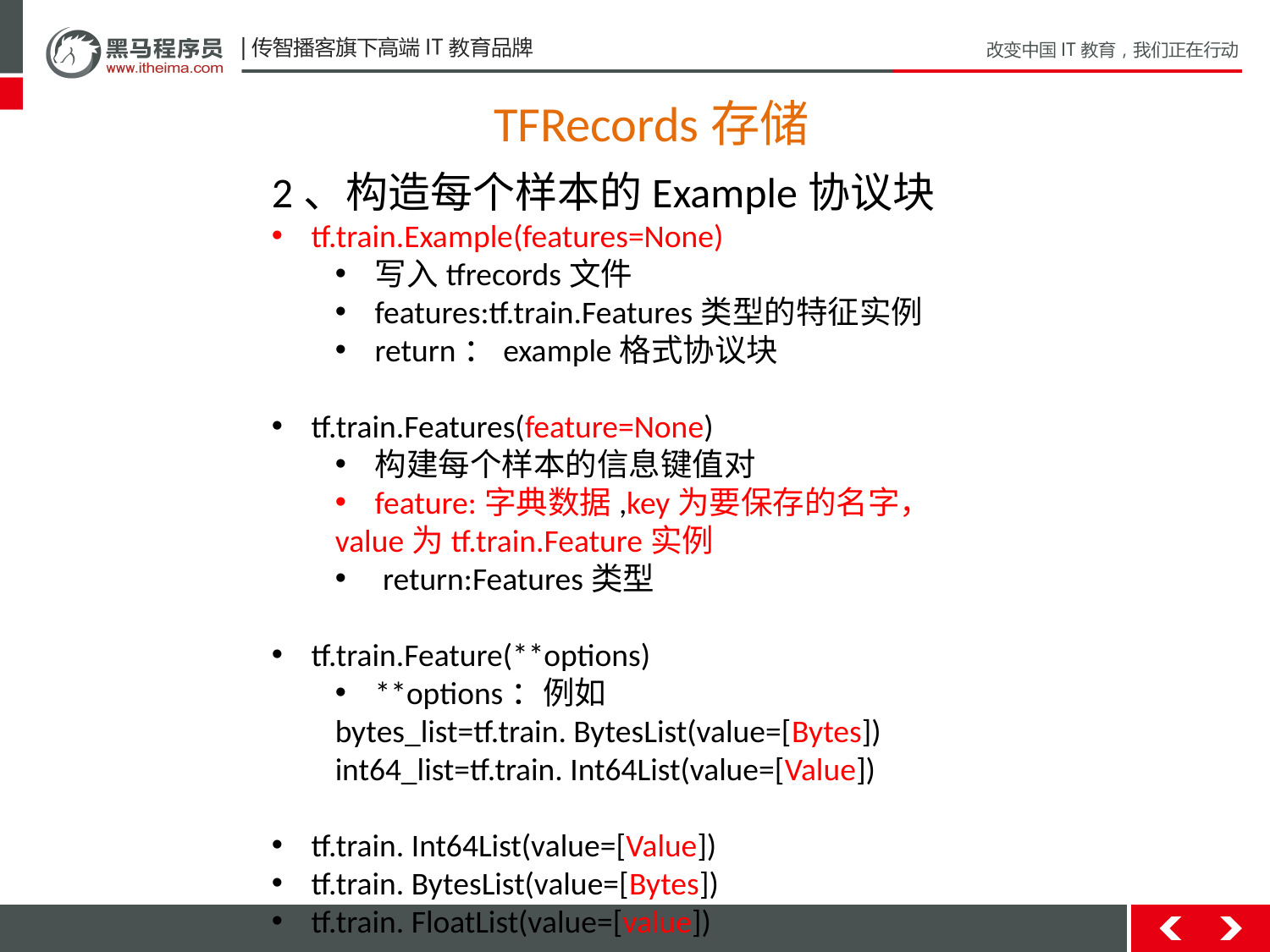

TFRecords存储
2、构造每个样本的Example协议块
tf.train.Example(features=None)
写入tfrecords文件
features:tf.train.Features类型的特征实例
return：example格式协议块

tf.train.Features(feature=None)
构建每个样本的信息键值对
feature:字典数据,key为要保存的名字，
value为tf.train.Feature实例
return:Features类型

tf.train.Feature(**options)
**options：例如
bytes_list=tf.train. BytesList(value=[Bytes])
int64_list=tf.train. Int64List(value=[Value])

tf.train. Int64List(value=[Value])
tf.train. BytesList(value=[Bytes])
tf.train. FloatList(value=[value])